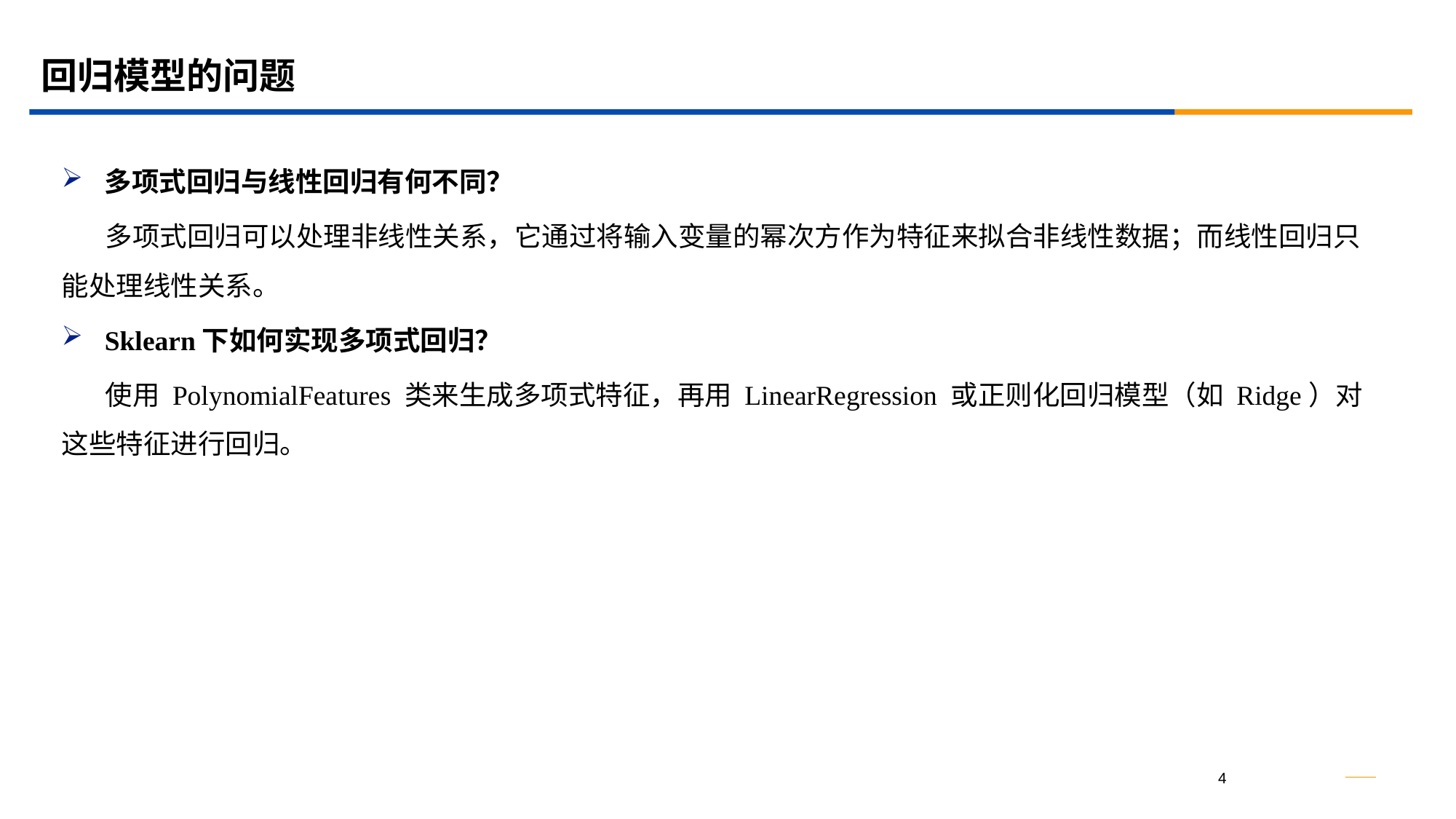

# 回归模型的问题
多项式回归与线性回归有何不同？
      多项式回归可以处理非线性关系，它通过将输入变量的幂次方作为特征来拟合非线性数据；而线性回归只能处理线性关系。
Sklearn下如何实现多项式回归？
      使用 PolynomialFeatures 类来生成多项式特征，再用 LinearRegression 或正则化回归模型（如 Ridge）对这些特征进行回归。